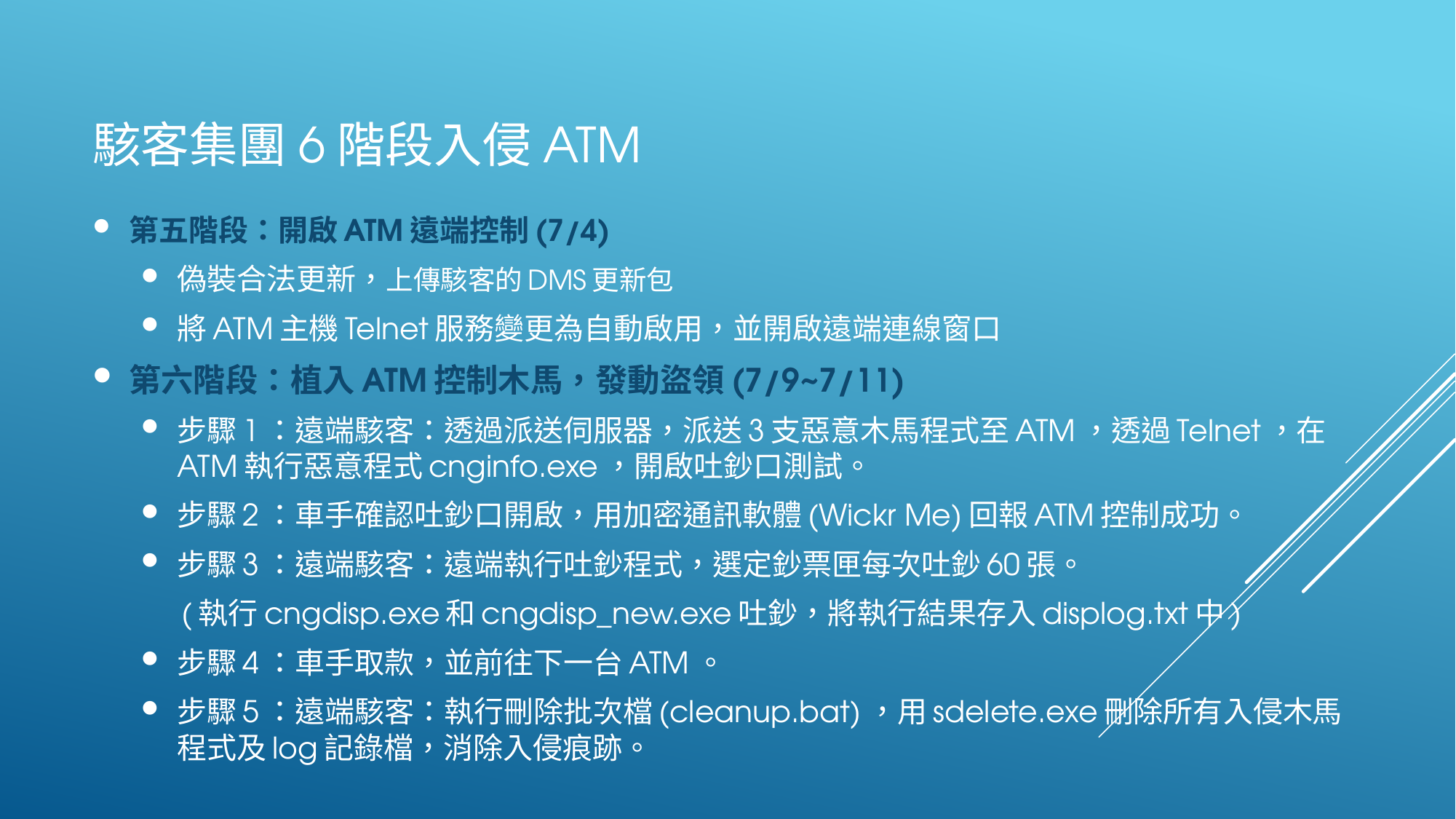

# 駭客集團6階段入侵ATM
第五階段：開啟ATM遠端控制(7/4)
偽裝合法更新，上傳駭客的DMS更新包
將ATM主機Telnet服務變更為自動啟用，並開啟遠端連線窗口
第六階段：植入ATM控制木馬，發動盜領(7/9~7/11)
步驟1：遠端駭客：透過派送伺服器，派送3支惡意木馬程式至ATM，透過Telnet，在ATM執行惡意程式cnginfo.exe，開啟吐鈔口測試。
步驟2：車手確認吐鈔口開啟，用加密通訊軟體(Wickr Me)回報ATM控制成功。
步驟3：遠端駭客：遠端執行吐鈔程式，選定鈔票匣每次吐鈔60張。
     (執行cngdisp.exe和cngdisp_new.exe吐鈔，將執行結果存入displog.txt中)
步驟4：車手取款，並前往下一台ATM。
步驟5：遠端駭客：執行刪除批次檔(cleanup.bat)，用sdelete.exe刪除所有入侵木馬程式及log記錄檔，消除入侵痕跡。